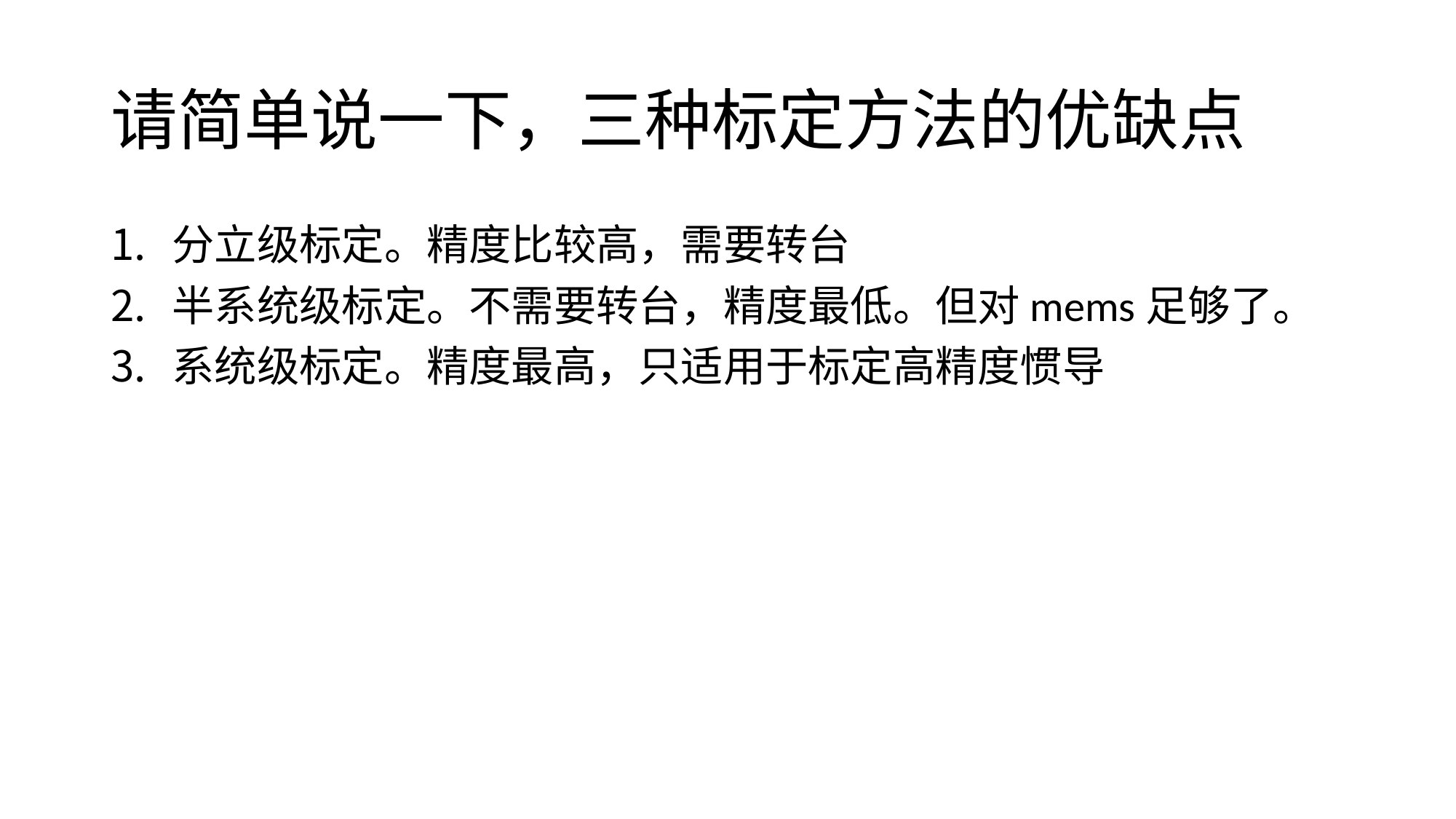

# 请简单说一下，三种标定方法的优缺点
分立级标定。精度比较高，需要转台
半系统级标定。不需要转台，精度最低。但对mems足够了。
系统级标定。精度最高，只适用于标定高精度惯导